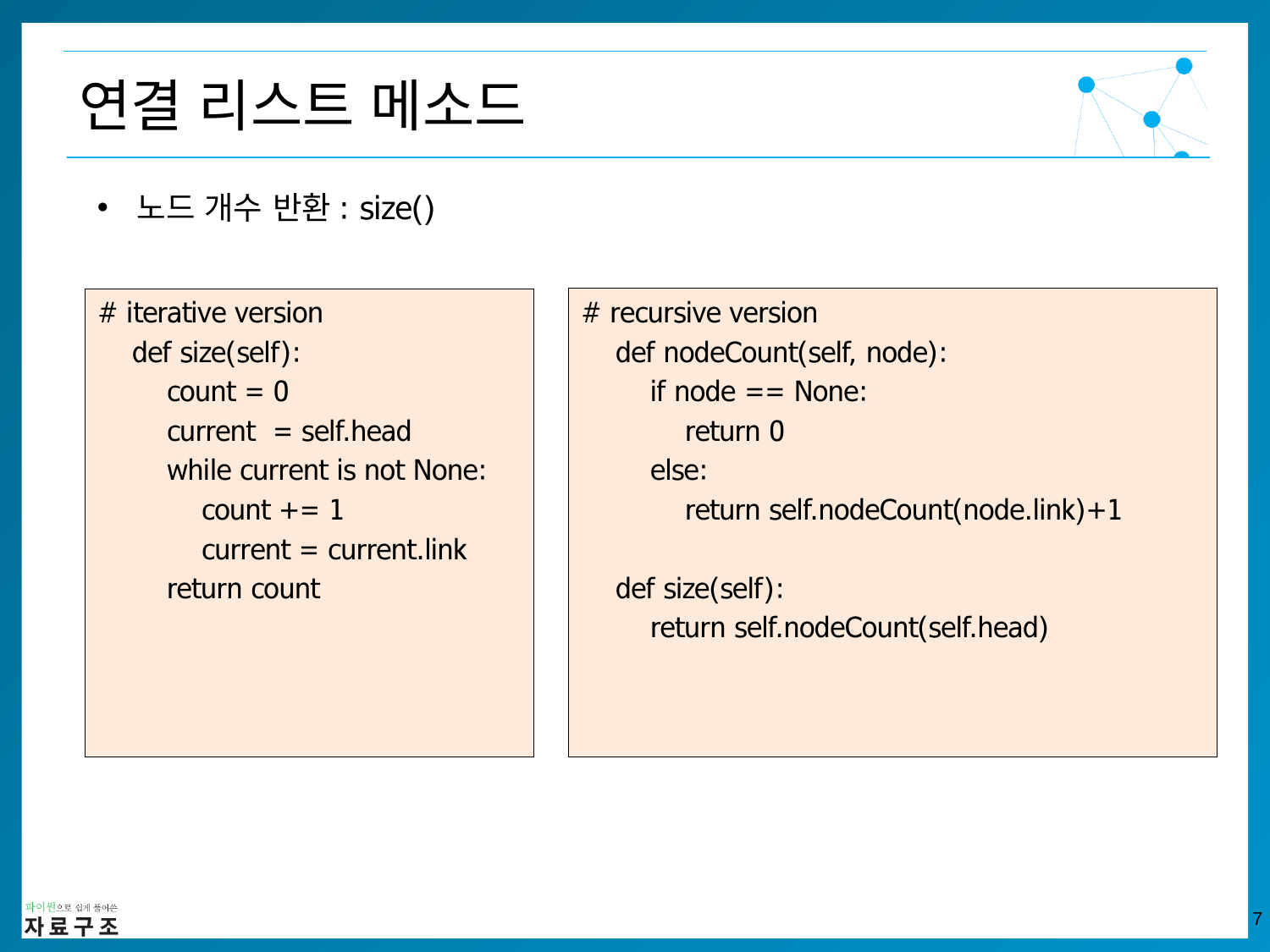

연결 리스트 메소드
노드 개수 반환: size()
# iterative version
    def size(self):
        count = 0
        current  = self.head
        while current is not None:
            count += 1
            current = current.link
        return count

# recursive version
    def nodeCount(self, node):
        if node == None:
            return 0
        else:
            return self.nodeCount(node.link)+1

    def size(self):
        return self.nodeCount(self.head)